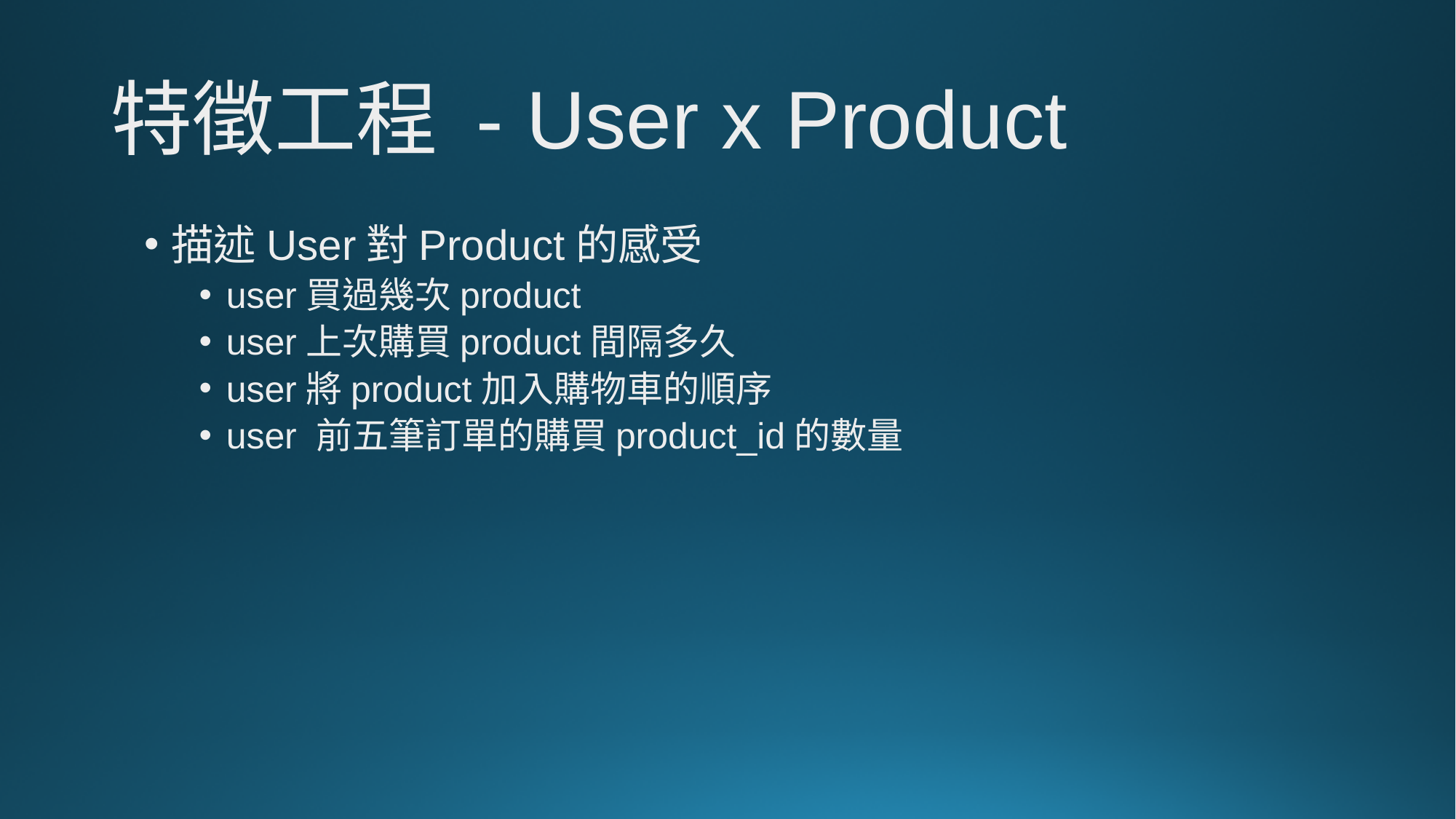

特徵工程 - User x Product
描述User對Product的感受
user買過幾次product
user上次購買product間隔多久
user將product加入購物車的順序
user 前五筆訂單的購買product_id的數量